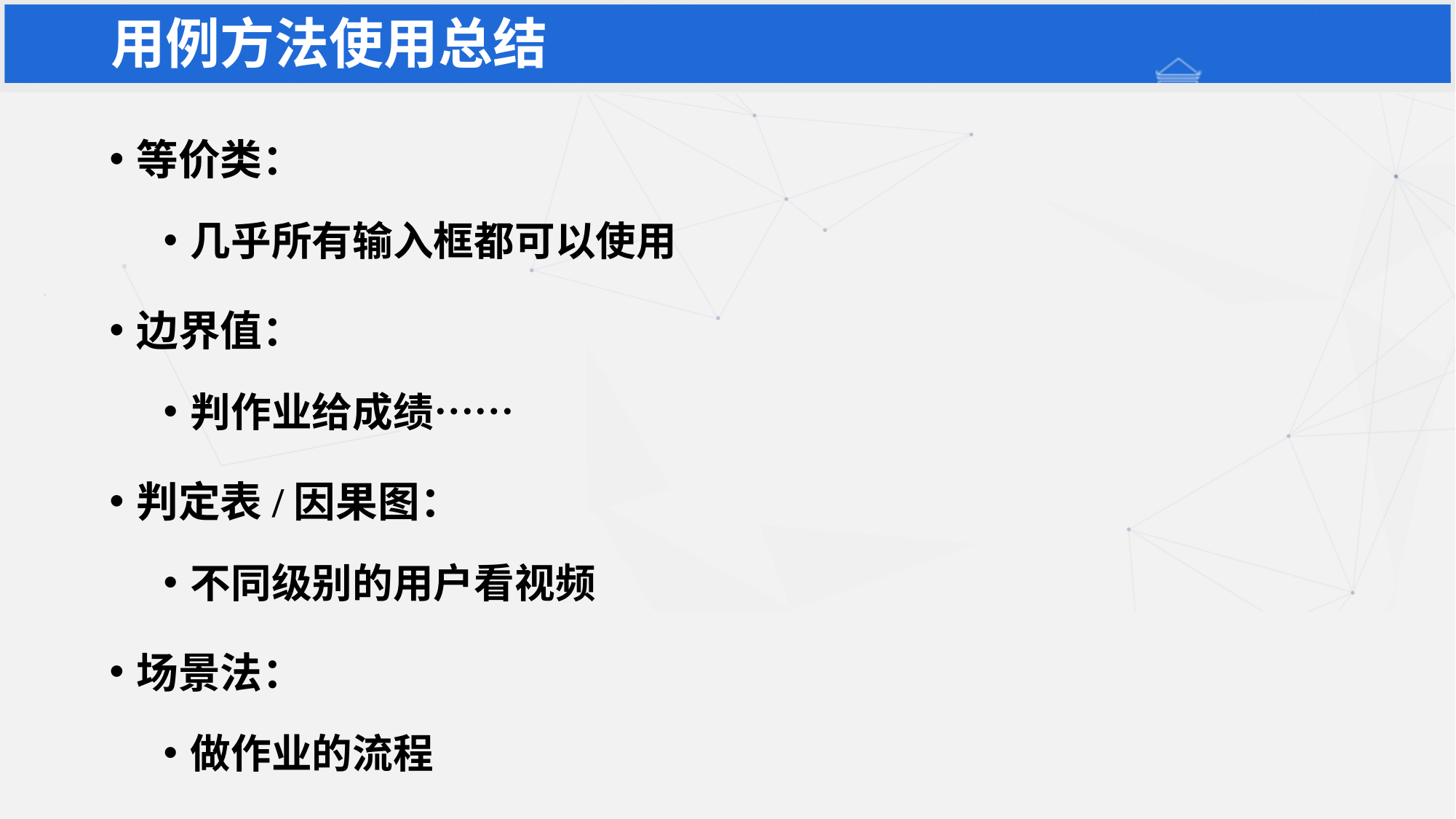

# 用例方法使用总结
等价类：
几乎所有输入框都可以使用
边界值：
判作业给成绩……
判定表/因果图：
不同级别的用户看视频
场景法：
做作业的流程